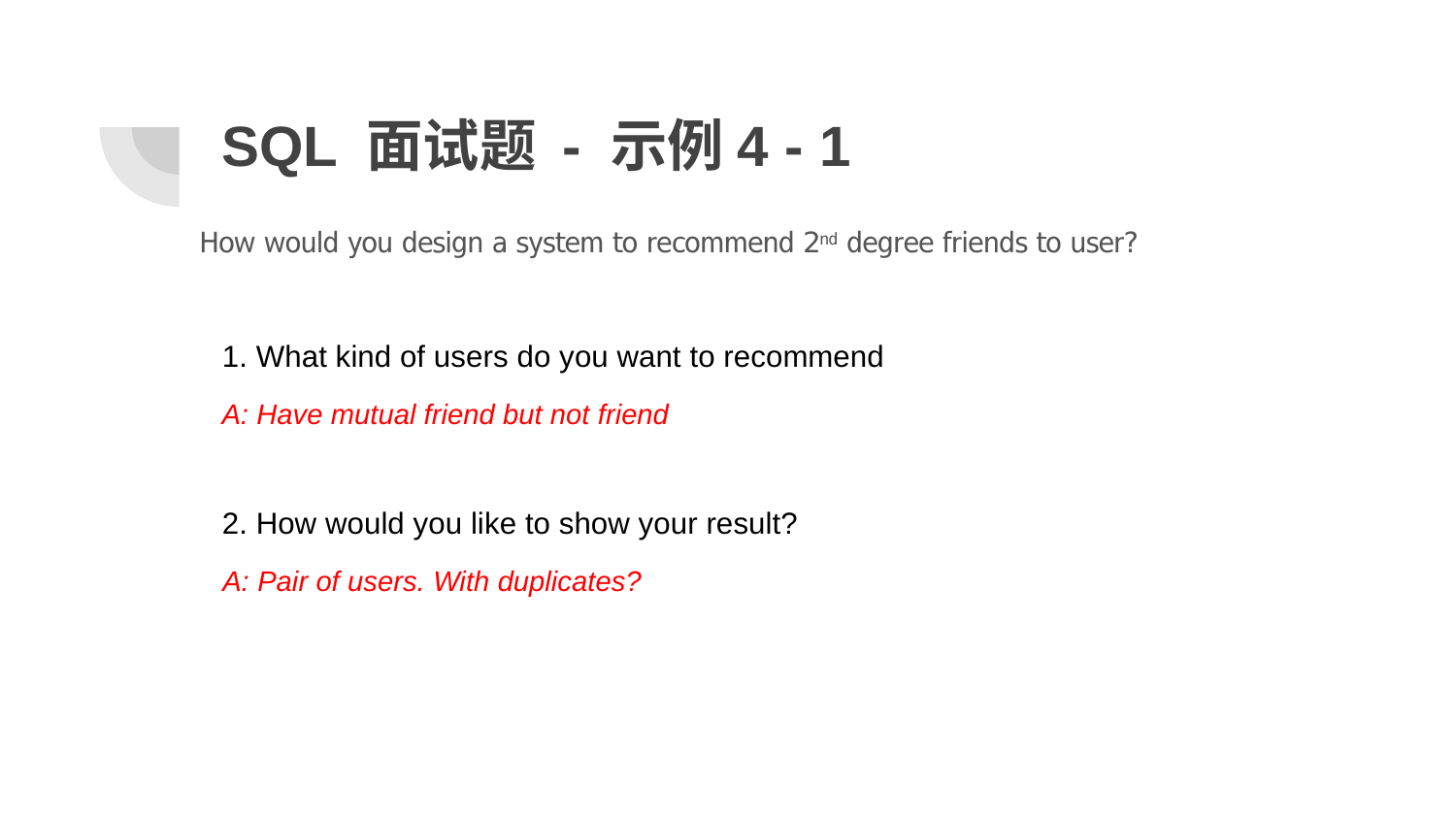

# SQL 面试题 - 示例4 - 1
How would you design a system to recommend 2nd degree friends to user?
1. What kind of users do you want to recommend

2. How would you like to show your result?

A: Have mutual friend but not friend
A: Pair of users. With duplicates?